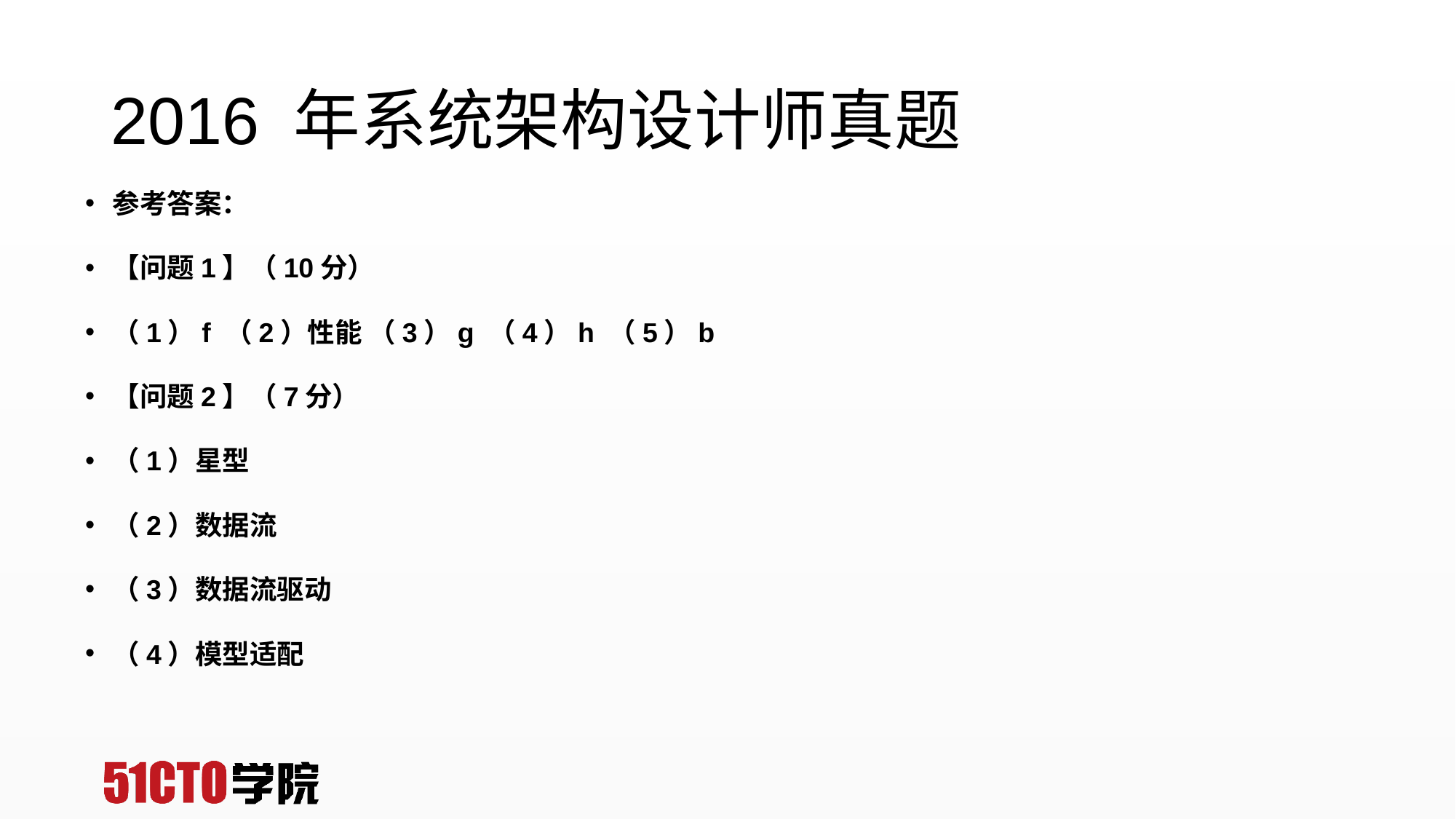

# 2016 年系统架构设计师真题
参考答案：
【问题1】（10分）
（1）f （2）性能 （3）g （4）h （5）b
【问题2】（7分）
（1）星型
（2）数据流
（3）数据流驱动
（4）模型适配